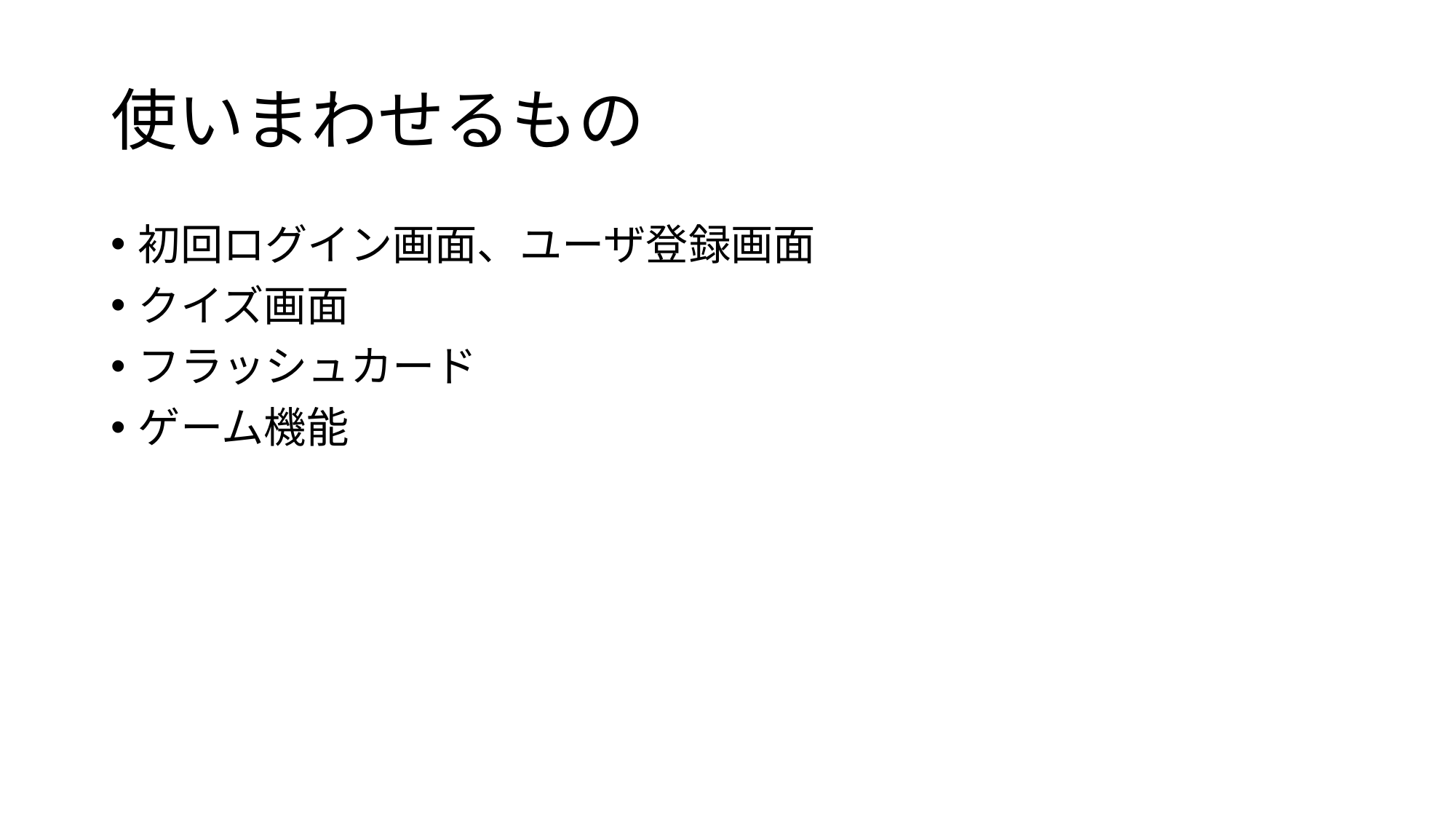

# 使いまわせるもの
初回ログイン画面、ユーザ登録画面
クイズ画面
フラッシュカード
ゲーム機能